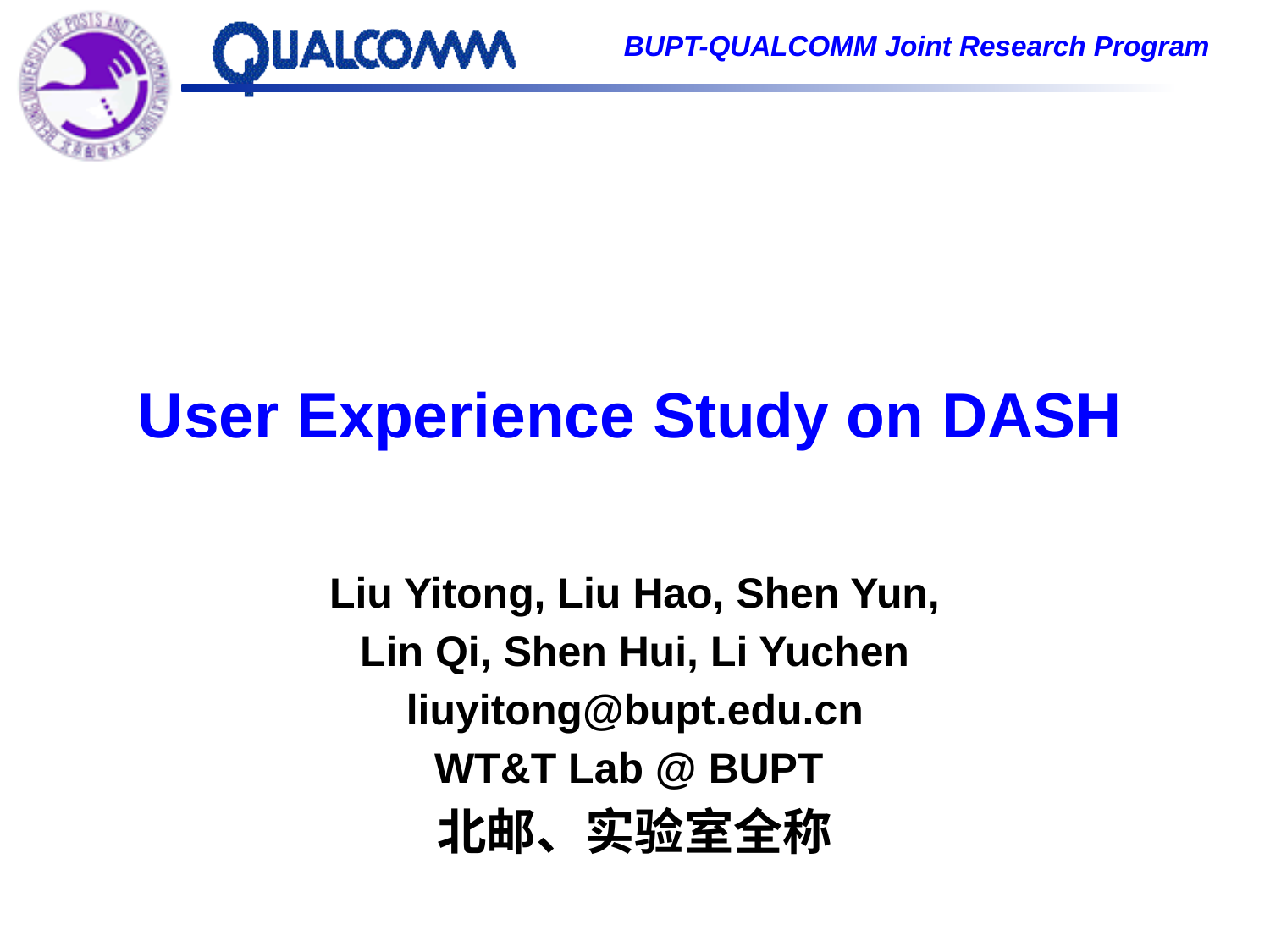

# User Experience Study on DASH
Liu Yitong, Liu Hao, Shen Yun,
Lin Qi, Shen Hui, Li Yuchen
liuyitong@bupt.edu.cn
WT&T Lab @ BUPT
北邮、实验室全称